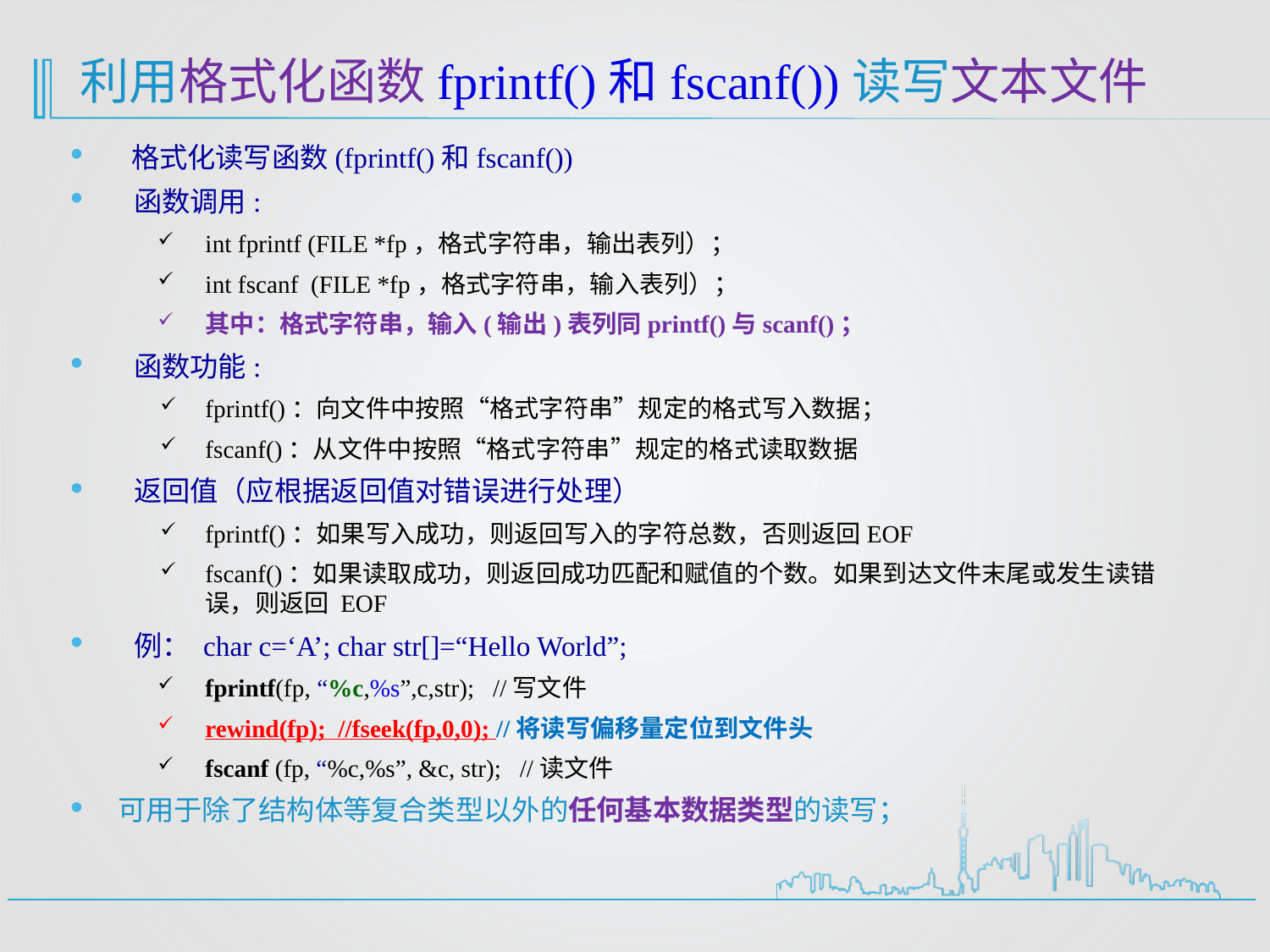

# 利用格式化函数fprintf()和fscanf())读写文本文件
 格式化读写函数(fprintf()和fscanf())
函数调用:
int fprintf (FILE *fp，格式字符串，输出表列）；
int fscanf  (FILE *fp，格式字符串，输入表列）；
其中：格式字符串，输入(输出)表列同printf()与scanf()；
函数功能:
fprintf()：向文件中按照“格式字符串”规定的格式写入数据；
fscanf()：从文件中按照“格式字符串”规定的格式读取数据
返回值（应根据返回值对错误进行处理）
fprintf()：如果写入成功，则返回写入的字符总数，否则返回EOF
fscanf()：如果读取成功，则返回成功匹配和赋值的个数。如果到达文件末尾或发生读错误，则返回 EOF
例： char c=‘A’; char str[]=“Hello World”;
fprintf(fp, “%c,%s”,c,str);   //写文件
rewind(fp);  //fseek(fp,0,0); //将读写偏移量定位到文件头
fscanf (fp, “%c,%s”, &c, str);   //读文件
可用于除了结构体等复合类型以外的任何基本数据类型的读写；